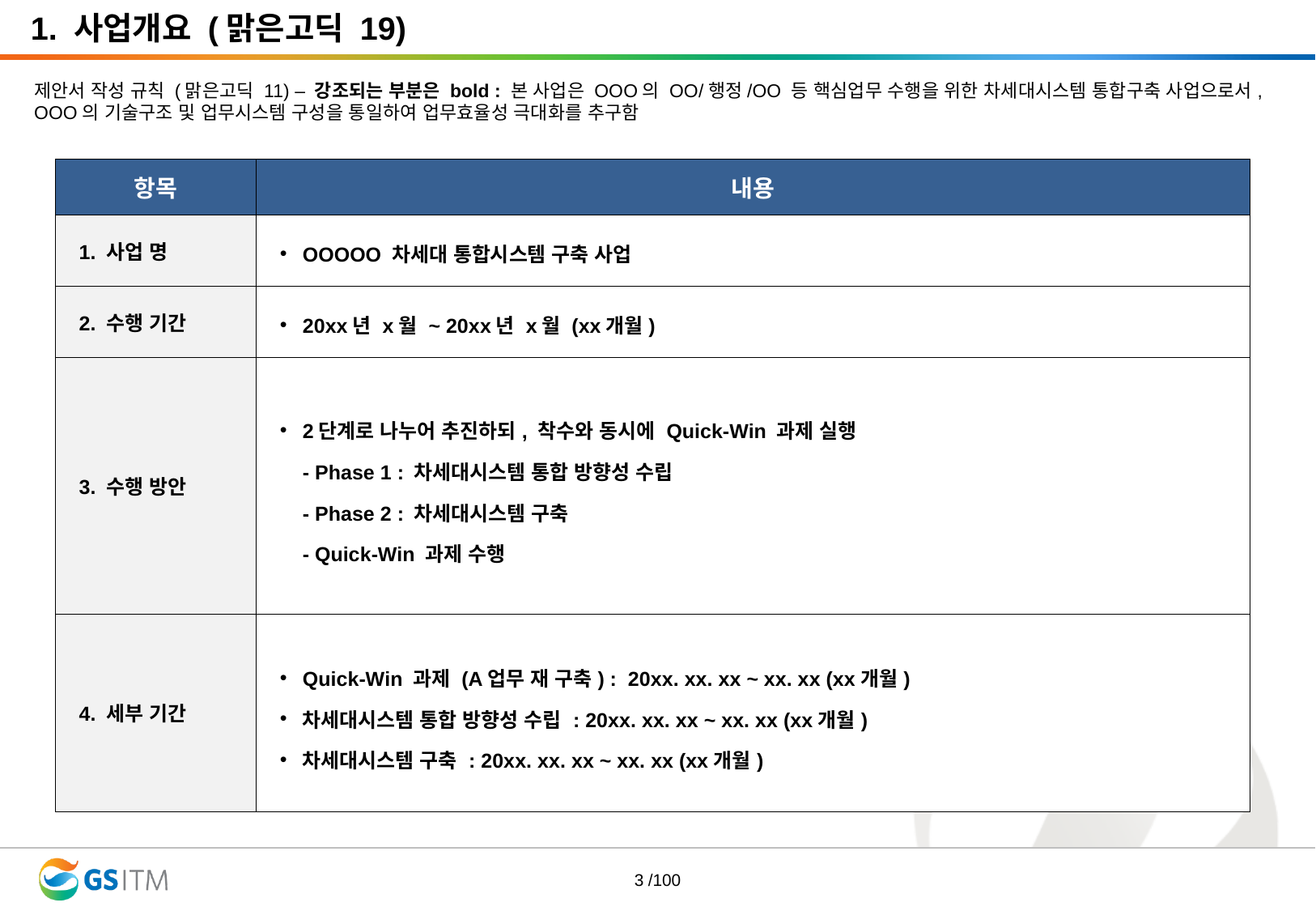

1. 사업개요 (맑은고딕 19)
제안서 작성 규칙 (맑은고딕 11) – 강조되는 부분은 bold : 본 사업은 OOO의 OO/행정/OO 등 핵심업무 수행을 위한 차세대시스템 통합구축 사업으로서, OOO의 기술구조 및 업무시스템 구성을 통일하여 업무효율성 극대화를 추구함
| 항목 | 내용 |
| --- | --- |
| 1. 사업 명 | OOOOO 차세대 통합시스템 구축 사업 |
| 2. 수행 기간 | 20xx년 x월 ~ 20xx년 x월 (xx개월) |
| 3. 수행 방안 | 2단계로 나누어 추진하되, 착수와 동시에 Quick-Win 과제 실행 - Phase 1 : 차세대시스템 통합 방향성 수립 - Phase 2 : 차세대시스템 구축 - Quick-Win 과제 수행 |
| 4. 세부 기간 | Quick-Win 과제 (A업무 재 구축) : 20xx. xx. xx ~ xx. xx (xx개월) 차세대시스템 통합 방향성 수립 : 20xx. xx. xx ~ xx. xx (xx개월) 차세대시스템 구축 : 20xx. xx. xx ~ xx. xx (xx개월) |